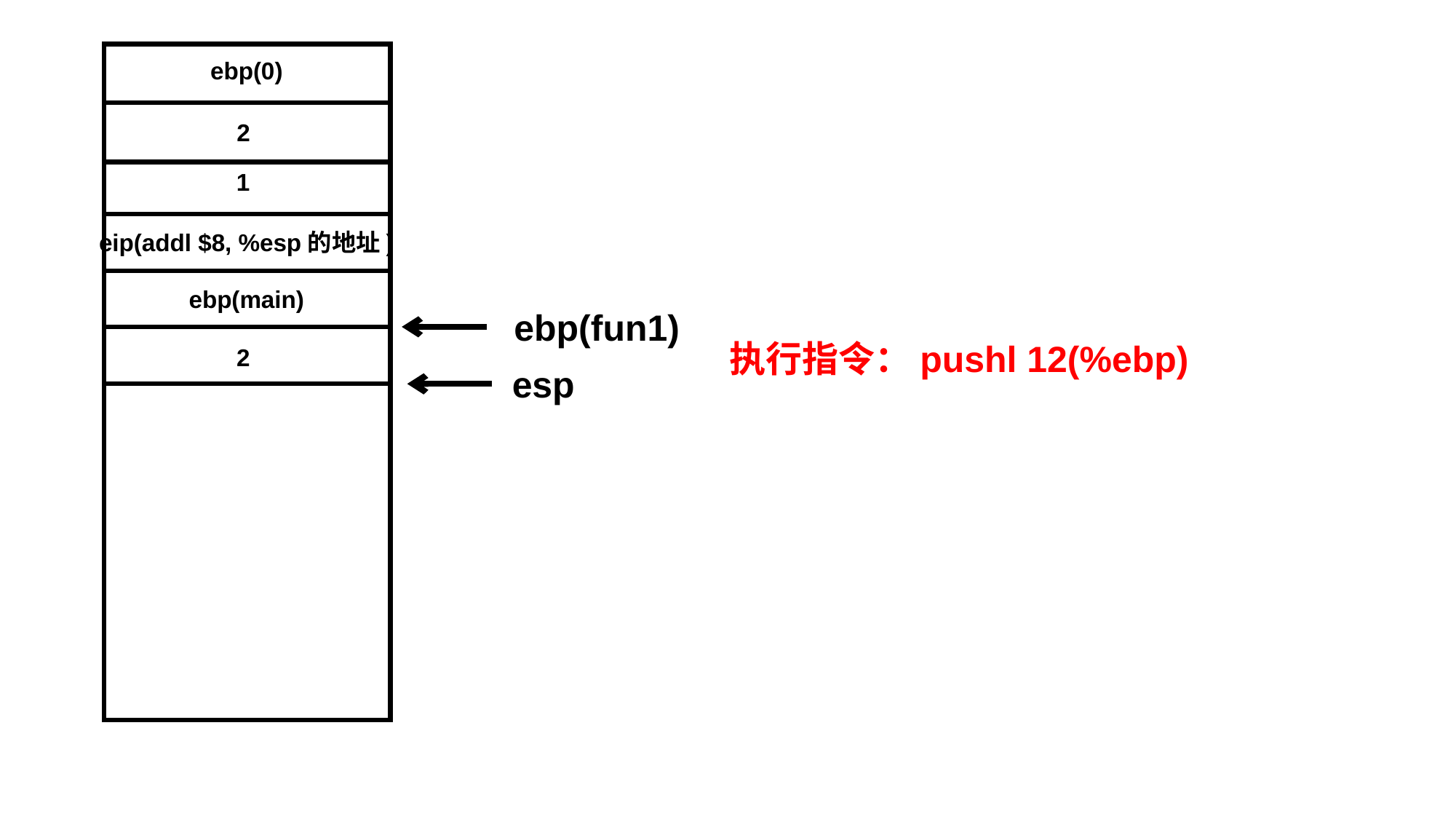

ebp(0)
2
1
eip(addl $8, %esp的地址)
ebp(main)
ebp(fun1)
执行指令：pushl 12(%ebp)
2
esp